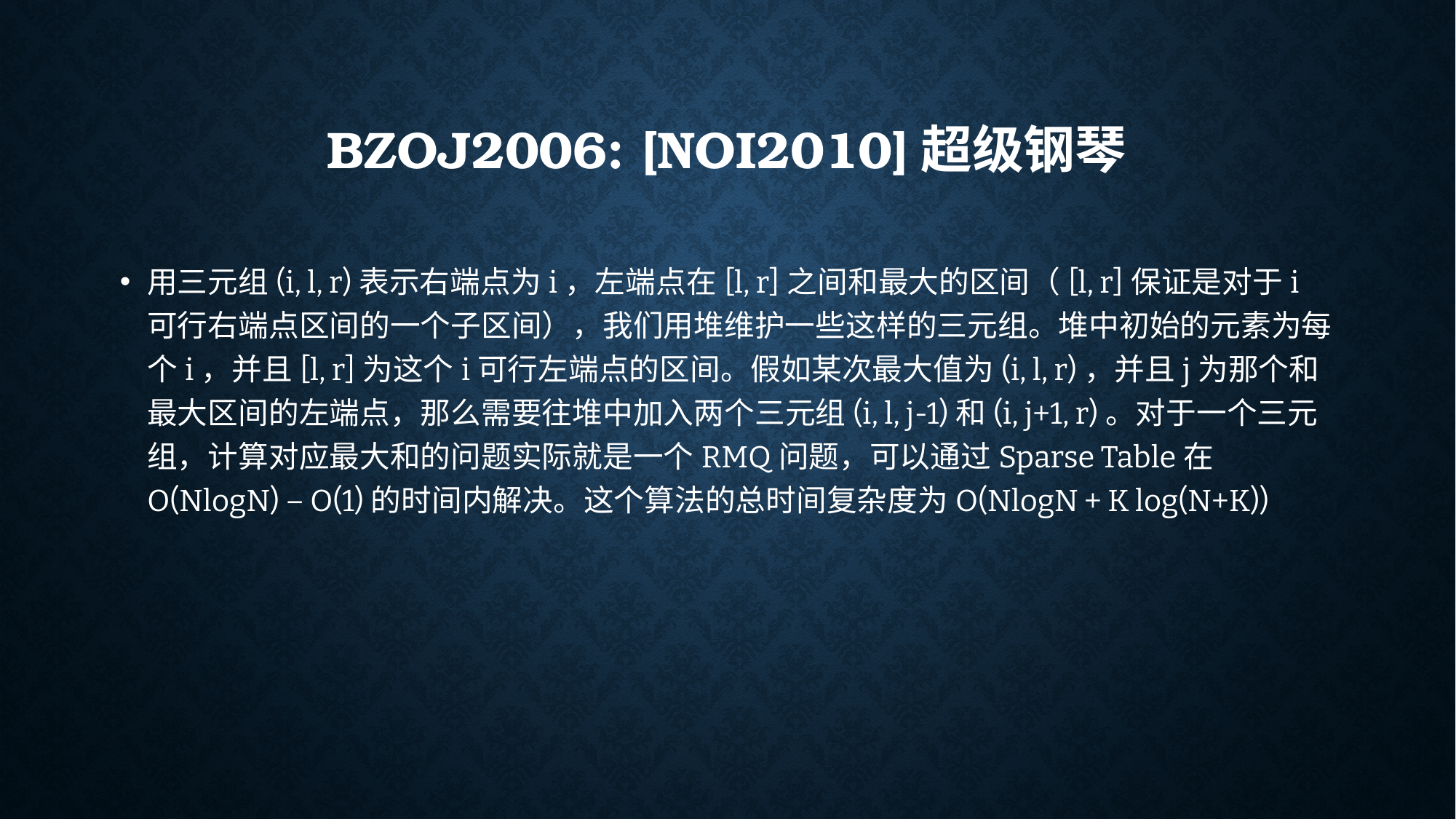

# BZOJ2006: [NOI2010]超级钢琴
用三元组(i, l, r)表示右端点为i，左端点在[l, r]之间和最大的区间（[l, r]保证是对于i可行右端点区间的一个子区间），我们用堆维护一些这样的三元组。堆中初始的元素为每个i，并且[l, r]为这个i可行左端点的区间。假如某次最大值为(i, l, r)，并且j为那个和最大区间的左端点，那么需要往堆中加入两个三元组(i, l, j-1)和(i, j+1, r)。对于一个三元组，计算对应最大和的问题实际就是一个RMQ问题，可以通过Sparse Table在O(NlogN) – O(1)的时间内解决。这个算法的总时间复杂度为O(NlogN + K log(N+K))